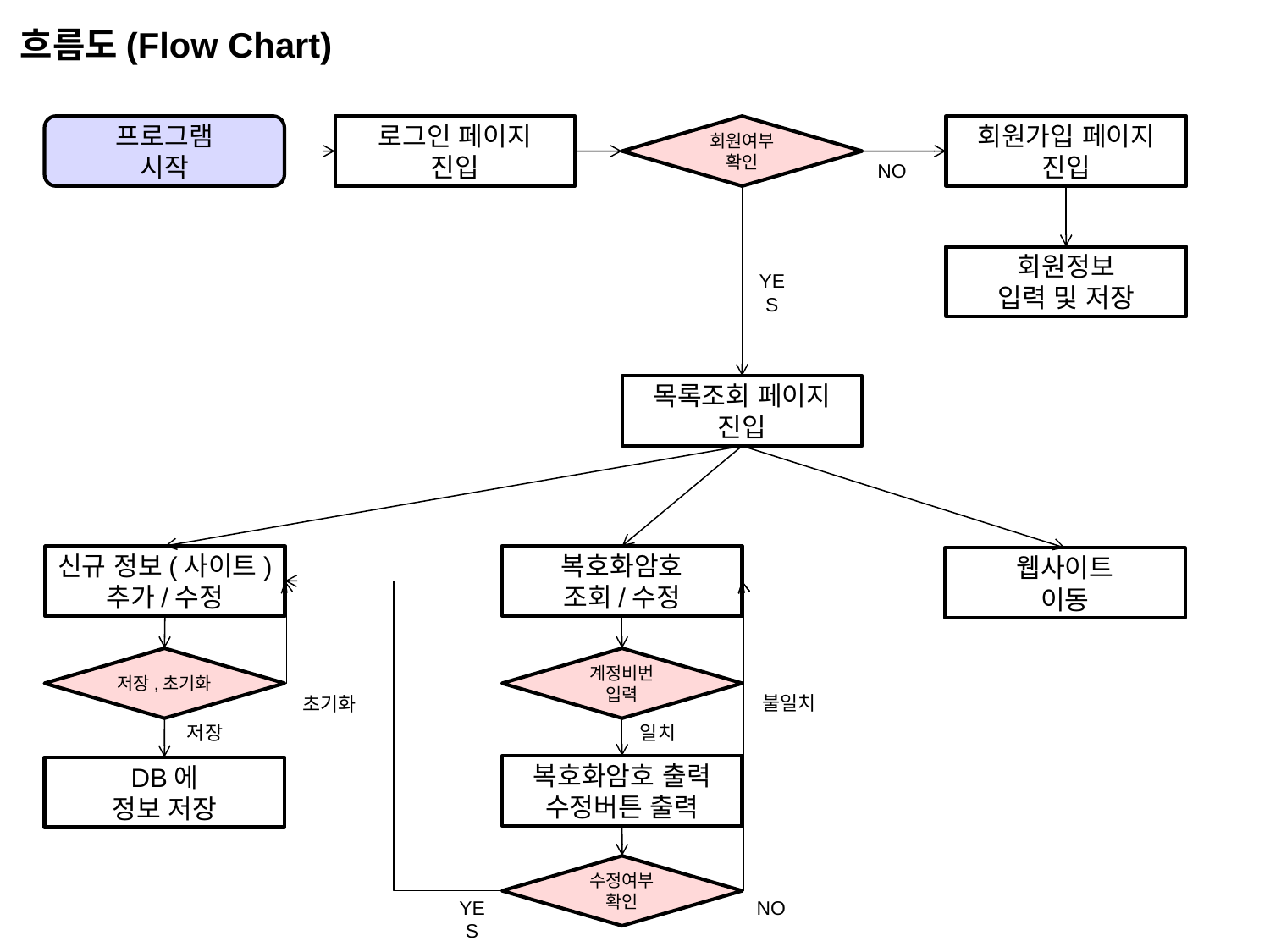

흐름도(Flow Chart)
프로그램
시작
로그인 페이지
진입
회원여부
확인
회원가입 페이지
진입
NO
회원정보
입력 및 저장
YES
목록조회 페이지
진입
신규 정보(사이트)
추가/수정
복호화암호
조회/수정
웹사이트
이동
저장,초기화
계정비번
입력
불일치
초기화
저장
일치
복호화암호 출력
수정버튼 출력
DB에
정보 저장
수정여부
확인
YES
NO